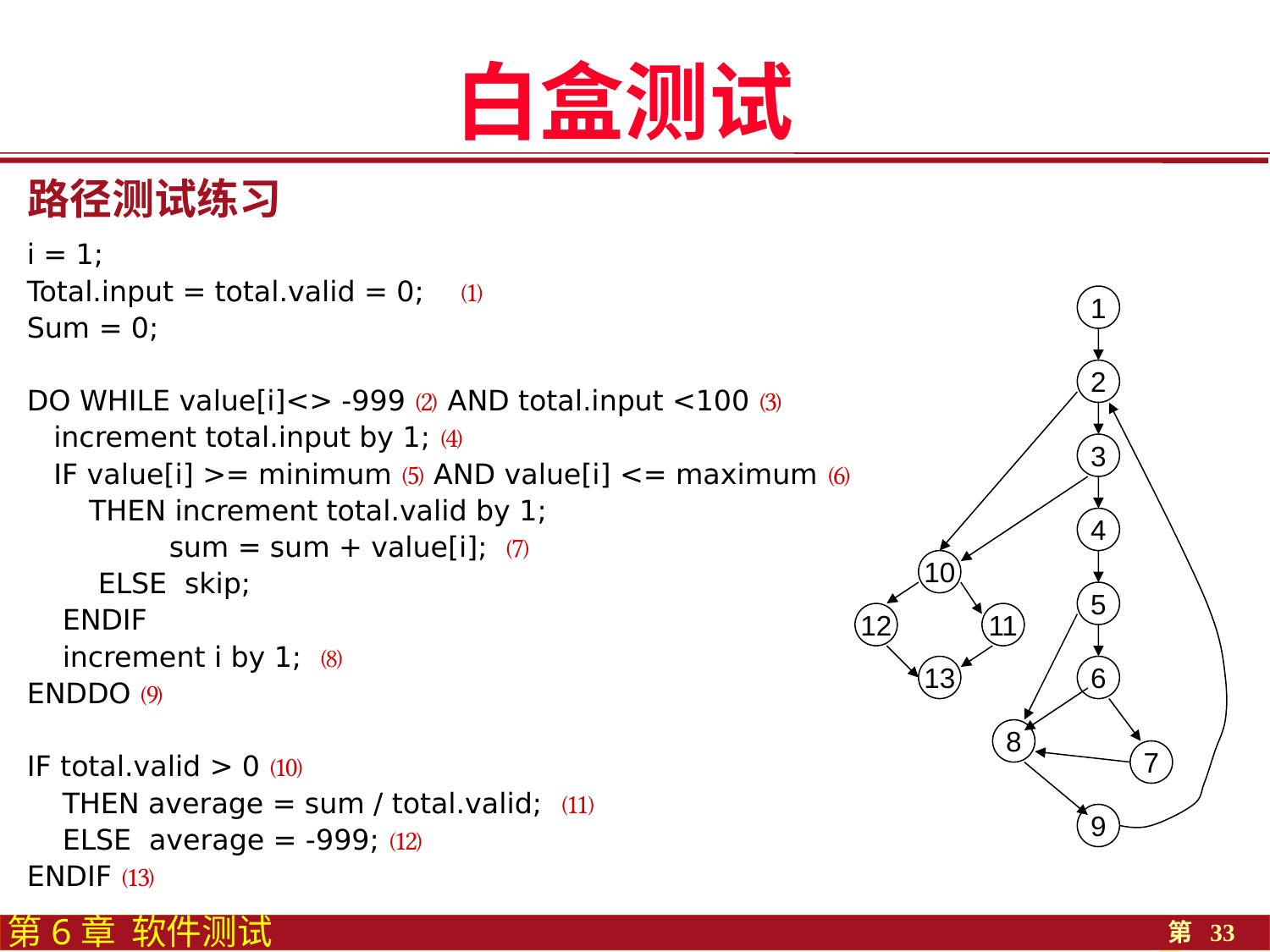

白盒测试
路径测试练习
i = 1;
Total.input = total.valid = 0;    ⑴
Sum = 0;

DO WHILE value[i]<> -999 ⑵ AND total.input <100 ⑶
   increment total.input by 1; ⑷
   IF value[i] >= minimum ⑸ AND value[i] <= maximum ⑹
       THEN increment total.valid by 1;
                sum = sum + value[i];  ⑺
        ELSE  skip;
    ENDIF
    increment i by 1;  ⑻
ENDDO ⑼

IF total.valid > 0 ⑽
    THEN average = sum / total.valid;  ⑾
    ELSE  average = -999; ⑿
ENDIF ⒀
1

2

3

4
10

5
12
11

13
6

8
7

9